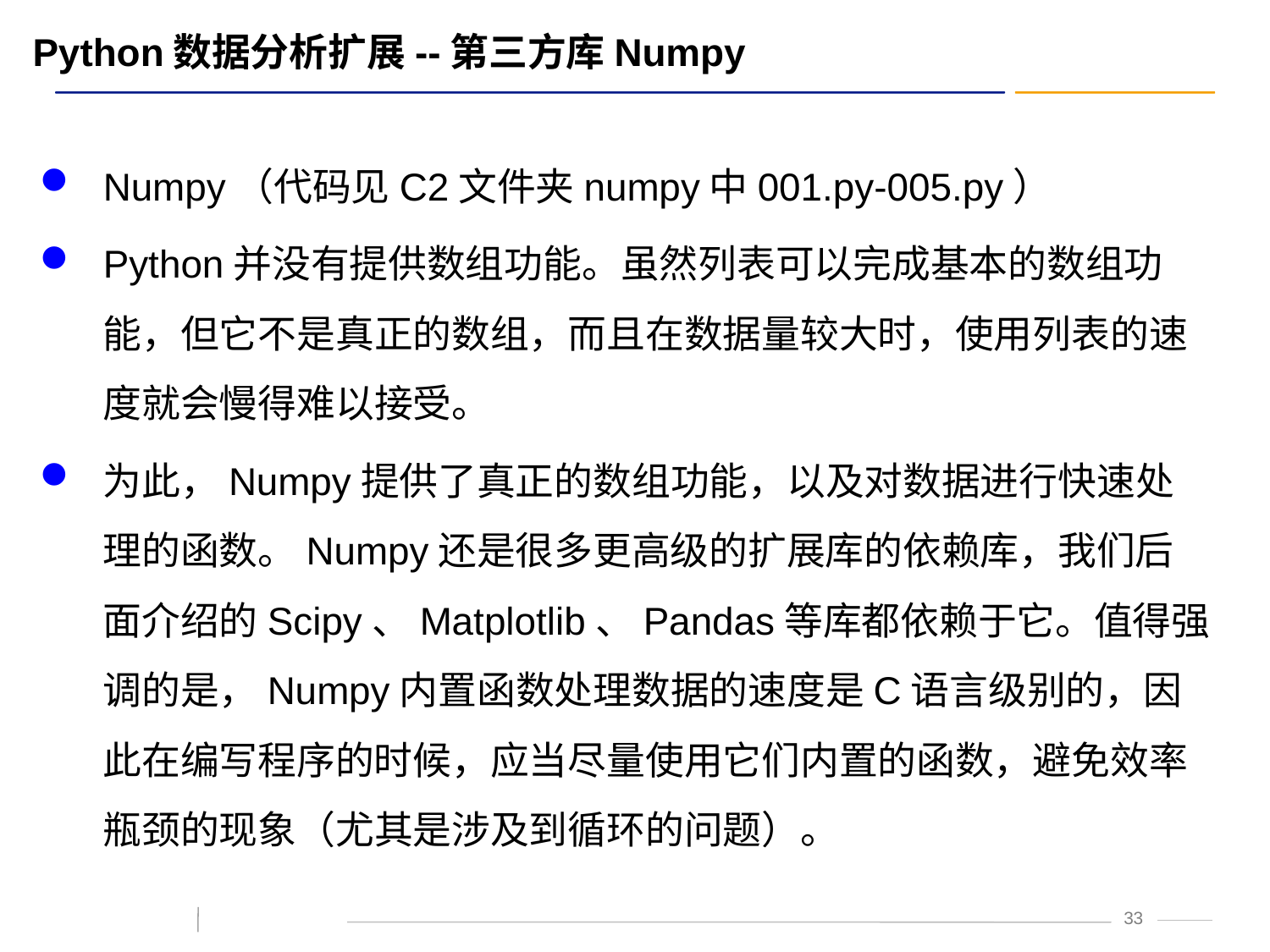

# Python数据分析扩展--第三方库Numpy

Numpy（代码见C2文件夹numpy中001.py-005.py）
Python并没有提供数组功能。虽然列表可以完成基本的数组功能，但它不是真正的数组，而且在数据量较大时，使用列表的速度就会慢得难以接受。
为此，Numpy提供了真正的数组功能，以及对数据进行快速处理的函数。Numpy还是很多更高级的扩展库的依赖库，我们后面介绍的Scipy、Matplotlib、Pandas等库都依赖于它。值得强调的是，Numpy内置函数处理数据的速度是C语言级别的，因此在编写程序的时候，应当尽量使用它们内置的函数，避免效率瓶颈的现象（尤其是涉及到循环的问题）。